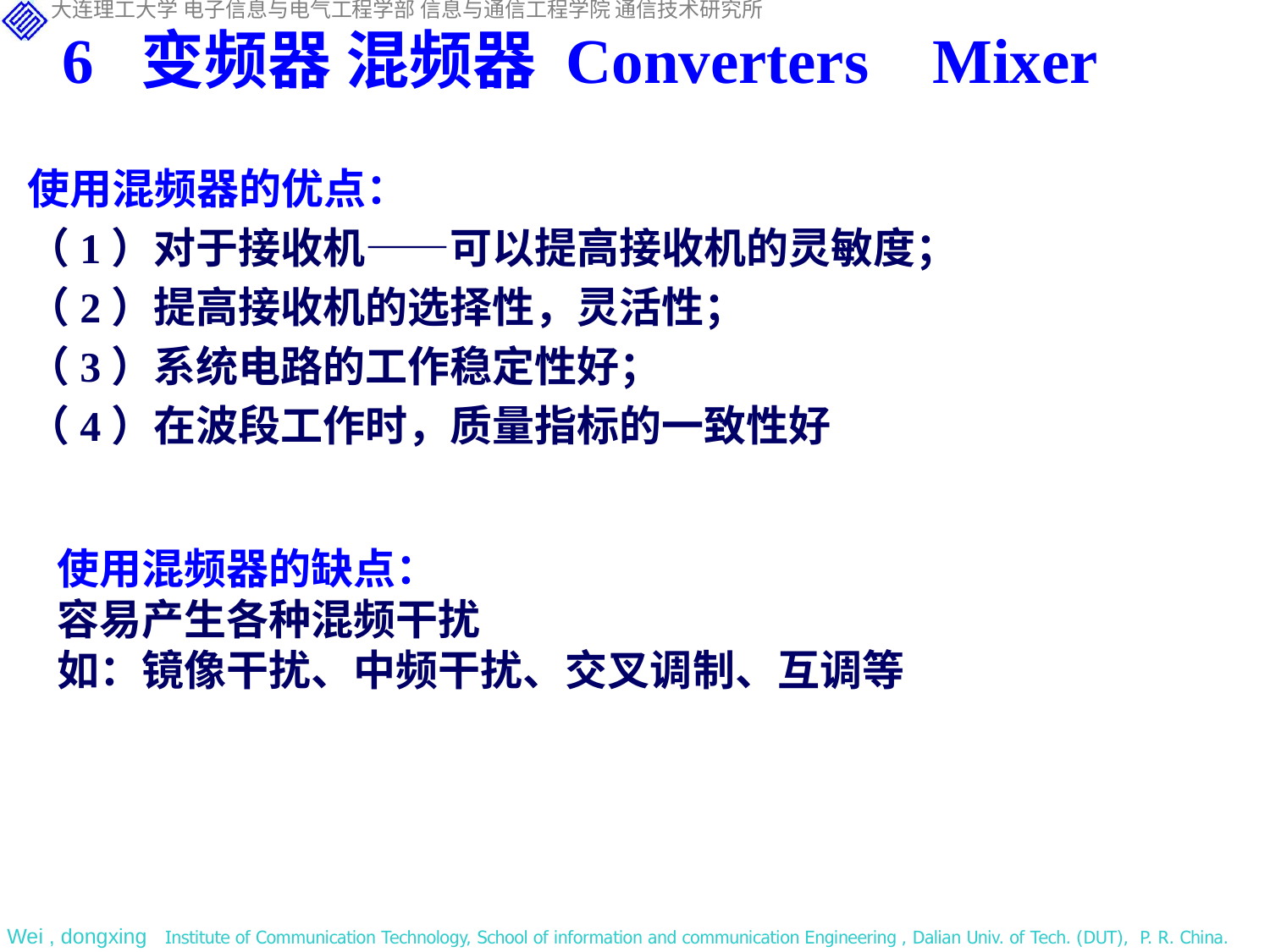

6  变频器 混频器 Converters    Mixer
使用混频器的优点：
（1）对于接收机——可以提高接收机的灵敏度；
（2）提高接收机的选择性，灵活性；
（3）系统电路的工作稳定性好；
（4）在波段工作时，质量指标的一致性好
使用混频器的缺点：
容易产生各种混频干扰
如：镜像干扰、中频干扰、交叉调制、互调等